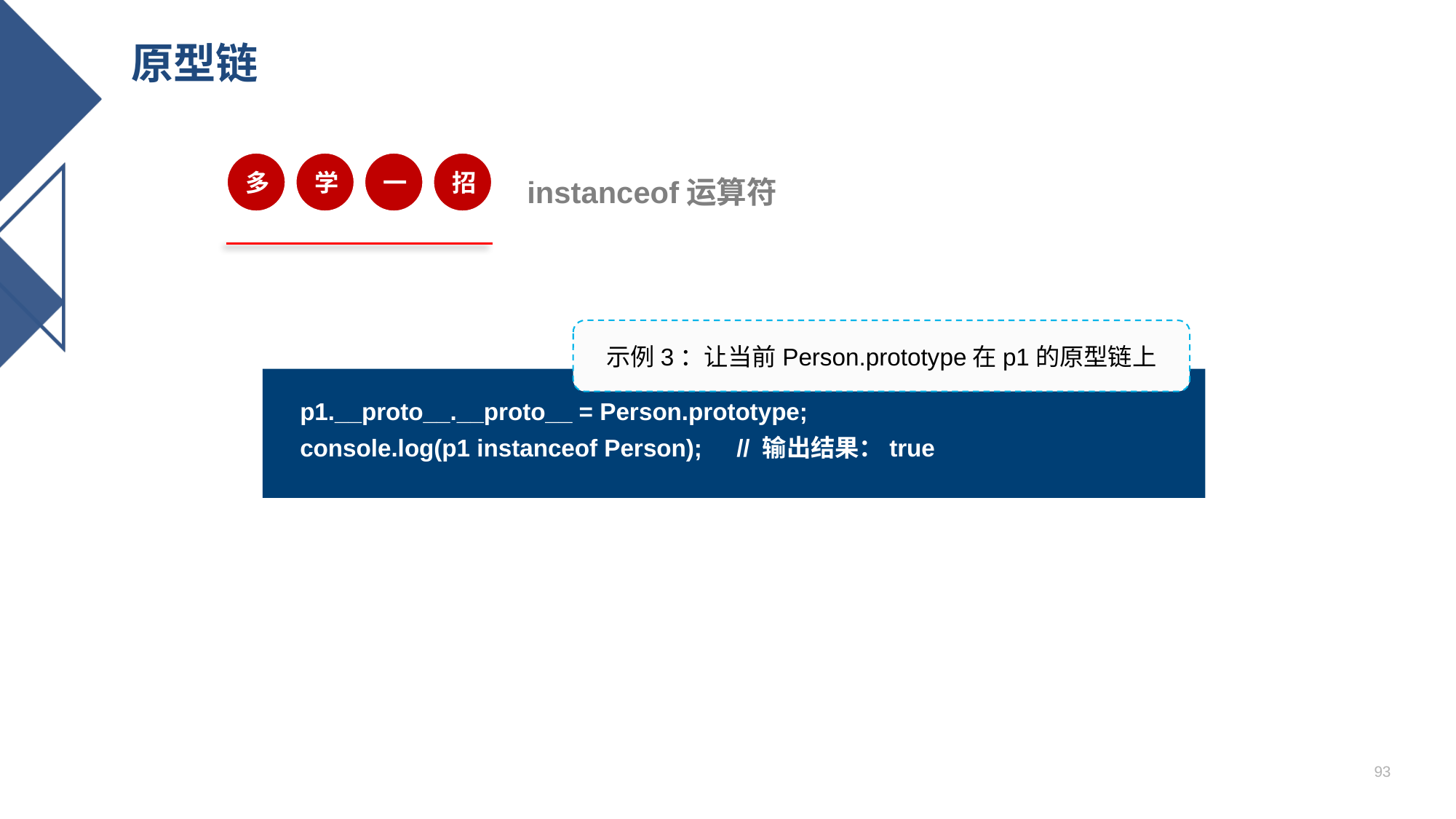

# 原型链
多
学
一
招
instanceof运算符
示例3：让当前Person.prototype在p1的原型链上

p1.__proto__.__proto__ = Person.prototype;
console.log(p1 instanceof Person);	// 输出结果：true
93